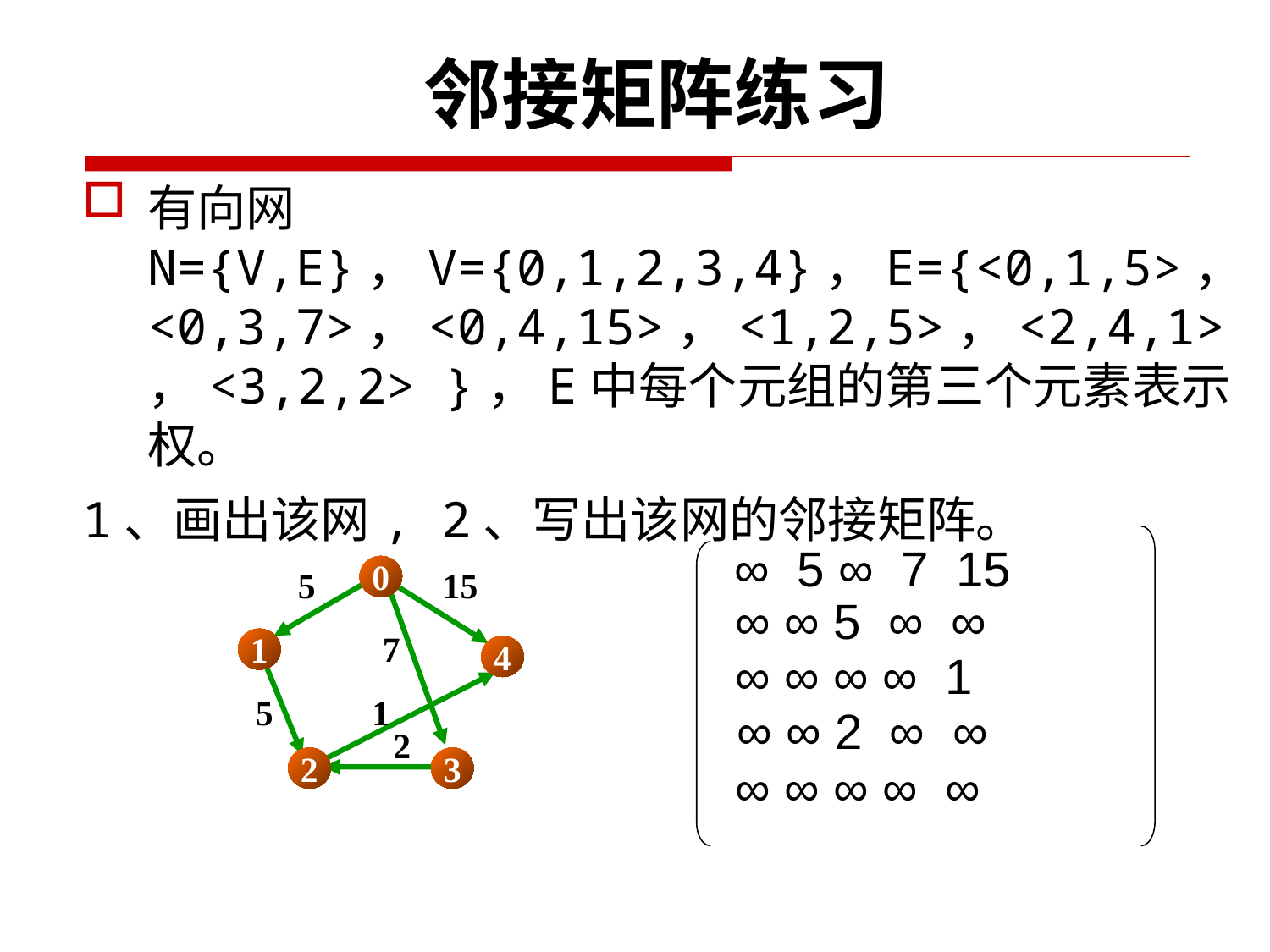

邻接矩阵练习
有向网N={V,E}，V={0,1,2,3,4}，E={<0,1,5>，<0,3,7>，<0,4,15>，<1,2,5>，<2,4,1>，<3,2,2> }，E中每个元组的第三个元素表示权。
1、画出该网, 2、写出该网的邻接矩阵。

∞  5 ∞  7  15
0
5
15

∞ ∞ 5  ∞  ∞

7
1
4
∞ ∞ ∞ ∞  1

5
1
∞ ∞ 2  ∞  ∞
2
2
3
∞ ∞ ∞ ∞  ∞